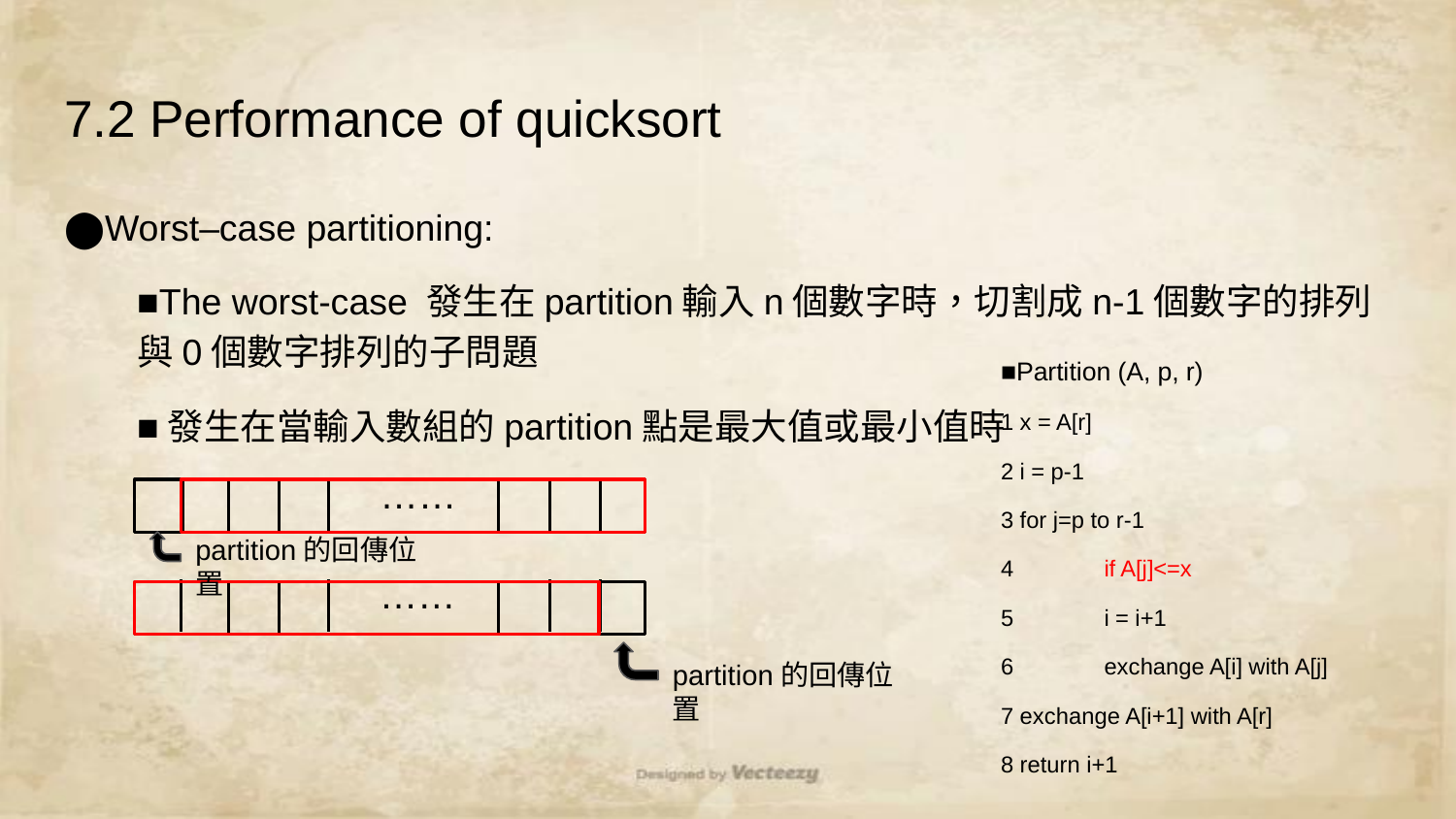

# 7.2 Performance of quicksort
⬤Worst–case partitioning:
■The worst-case 發生在partition輸入n個數字時，切割成n-1個數字的排列與0個數字排列的子問題
■發生在當輸入數組的partition點是最大值或最小值時

■Partition (A, p, r)
1 x = A[r]
2 i = p-1
3 for j=p to r-1
4	if A[j]<=x
5		i = i+1
6		exchange A[i] with A[j]
7 exchange A[i+1] with A[r]
8 return i+1
……

partition的回傳位置

……

partition的回傳位置